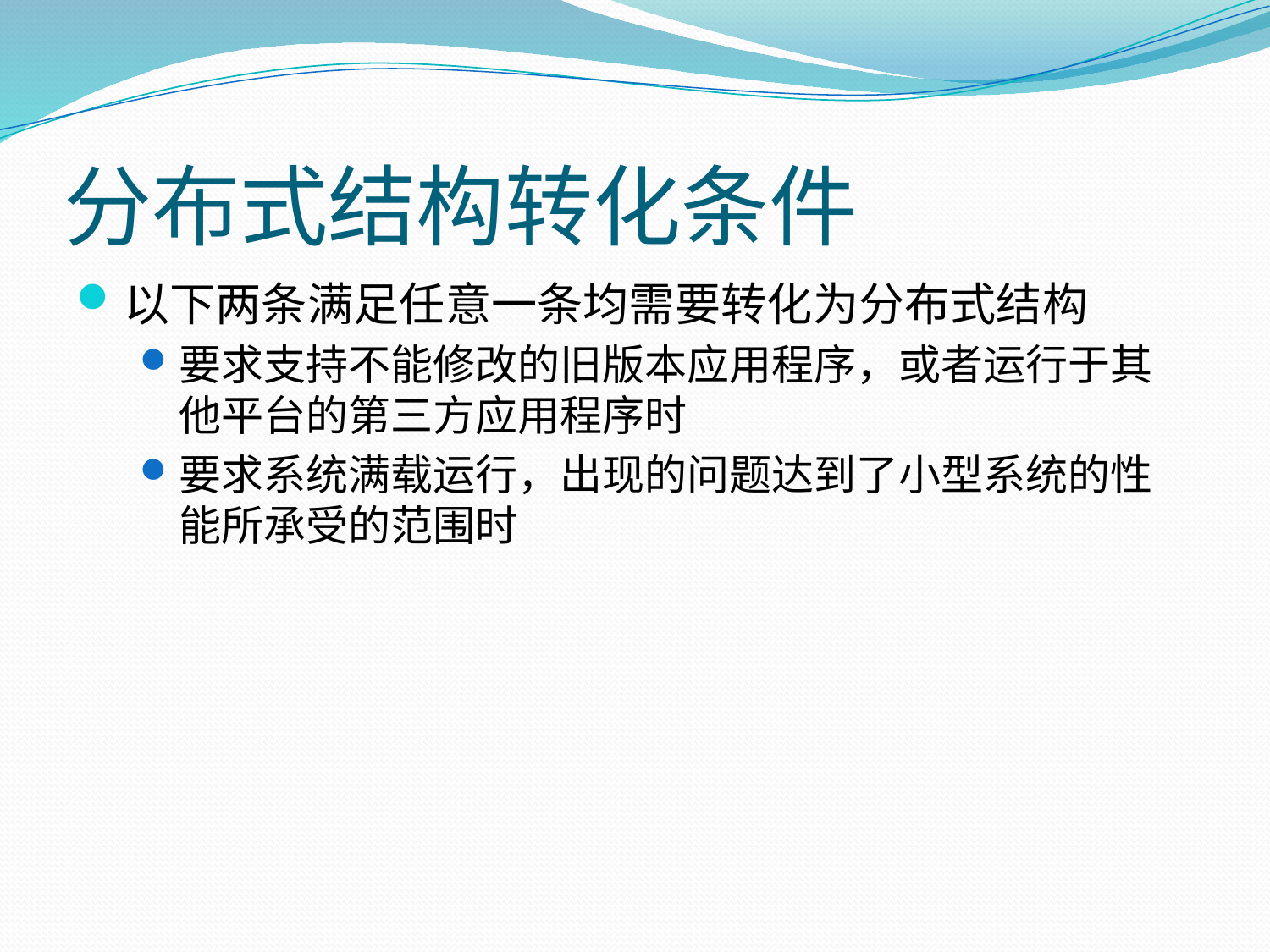

# 分布式结构转化条件
以下两条满足任意一条均需要转化为分布式结构
要求支持不能修改的旧版本应用程序，或者运行于其他平台的第三方应用程序时
要求系统满载运行，出现的问题达到了小型系统的性能所承受的范围时